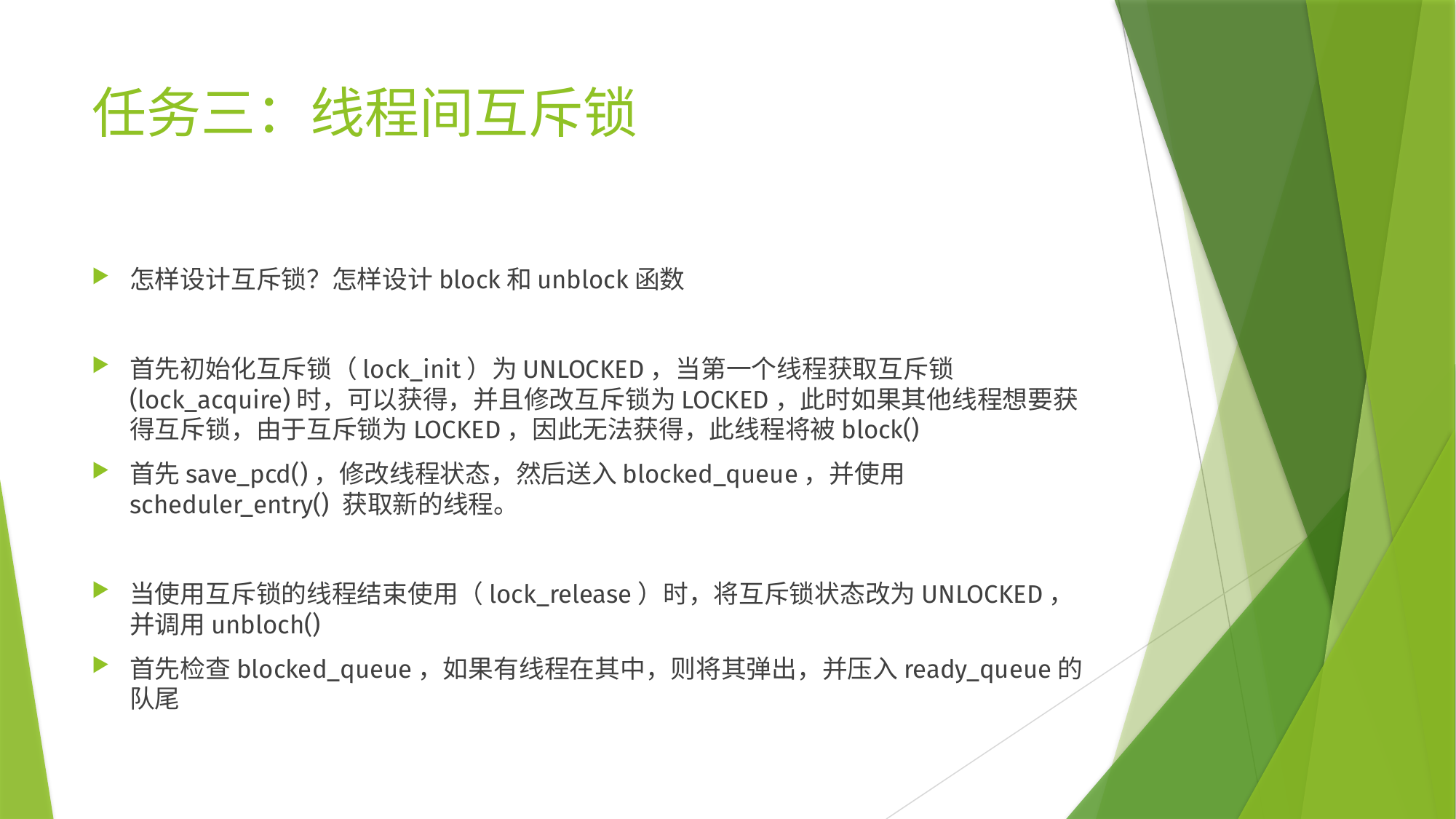

# 任务三：线程间互斥锁
怎样设计互斥锁？怎样设计block和unblock函数

首先初始化互斥锁（lock_init）为UNLOCKED，当第一个线程获取互斥锁(lock_acquire)时，可以获得，并且修改互斥锁为LOCKED，此时如果其他线程想要获得互斥锁，由于互斥锁为LOCKED，因此无法获得，此线程将被block()
首先save_pcd()，修改线程状态，然后送入blocked_queue，并使用scheduler_entry() 获取新的线程。

当使用互斥锁的线程结束使用（lock_release）时，将互斥锁状态改为UNLOCKED，并调用unbloch()
首先检查blocked_queue，如果有线程在其中，则将其弹出，并压入ready_queue的队尾